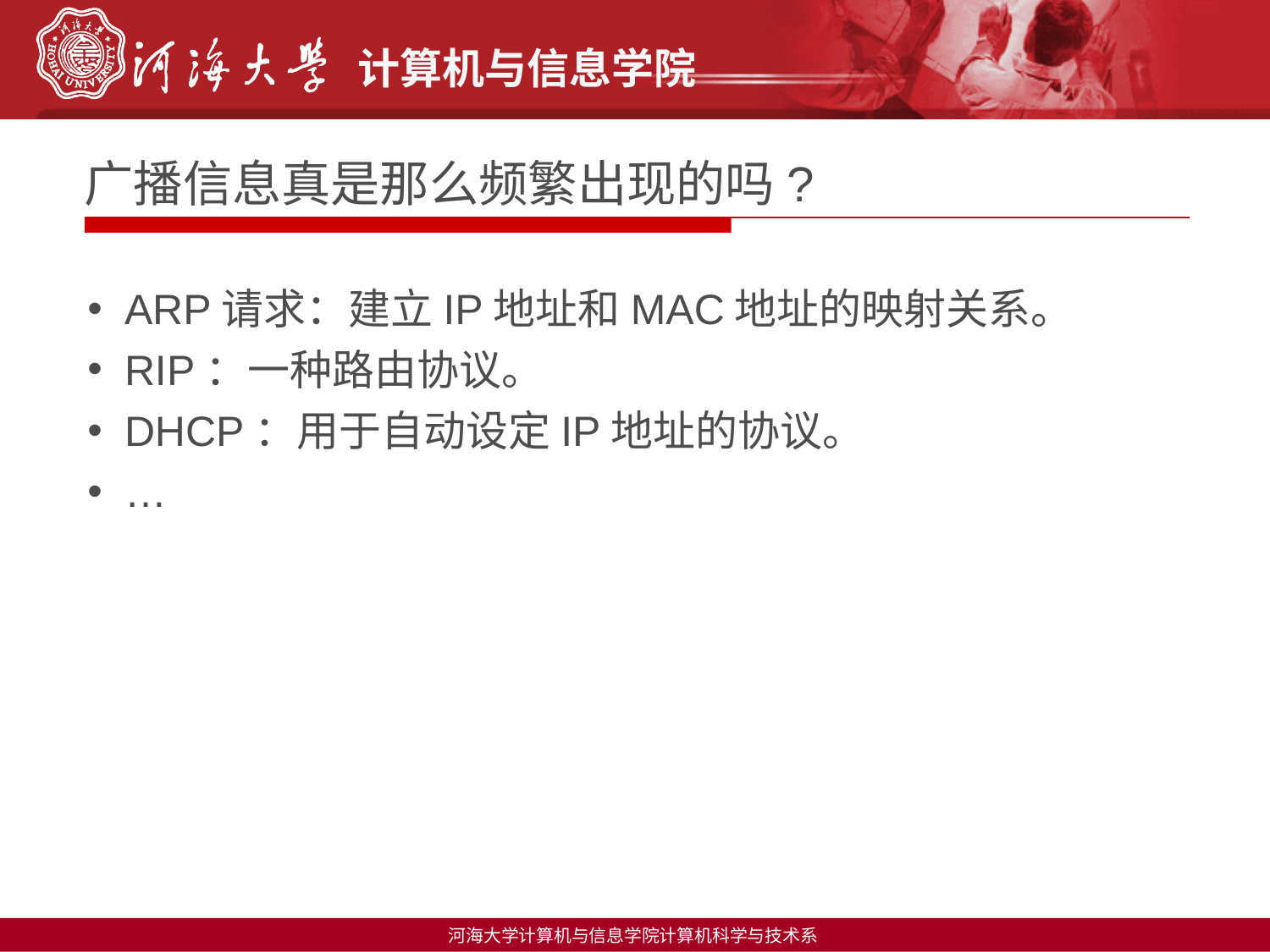

广播信息真是那么频繁出现的吗?
ARP请求：建立IP地址和MAC地址的映射关系。
RIP：一种路由协议。
DHCP：用于自动设定IP地址的协议。
…